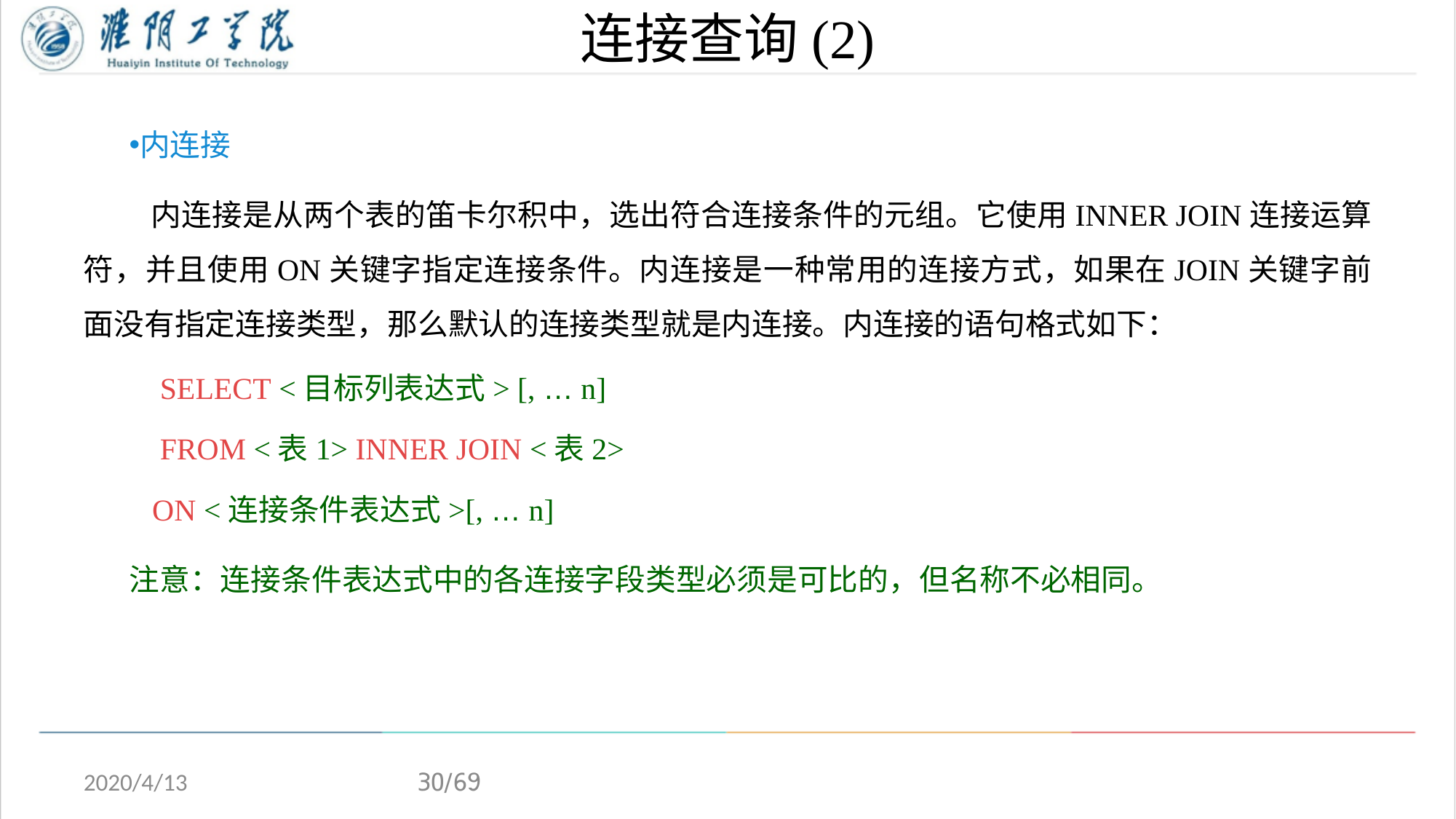

# 连接查询(2)
内连接
  内连接是从两个表的笛卡尔积中，选出符合连接条件的元组。它使用INNER JOIN连接运算符，并且使用ON关键字指定连接条件。内连接是一种常用的连接方式，如果在JOIN关键字前面没有指定连接类型，那么默认的连接类型就是内连接。内连接的语句格式如下：
    SELECT <目标列表达式> [, … n]
    FROM <表1> INNER JOIN <表2>
   ON <连接条件表达式>[, … n]
注意：连接条件表达式中的各连接字段类型必须是可比的，但名称不必相同。
30/69
2020/4/13